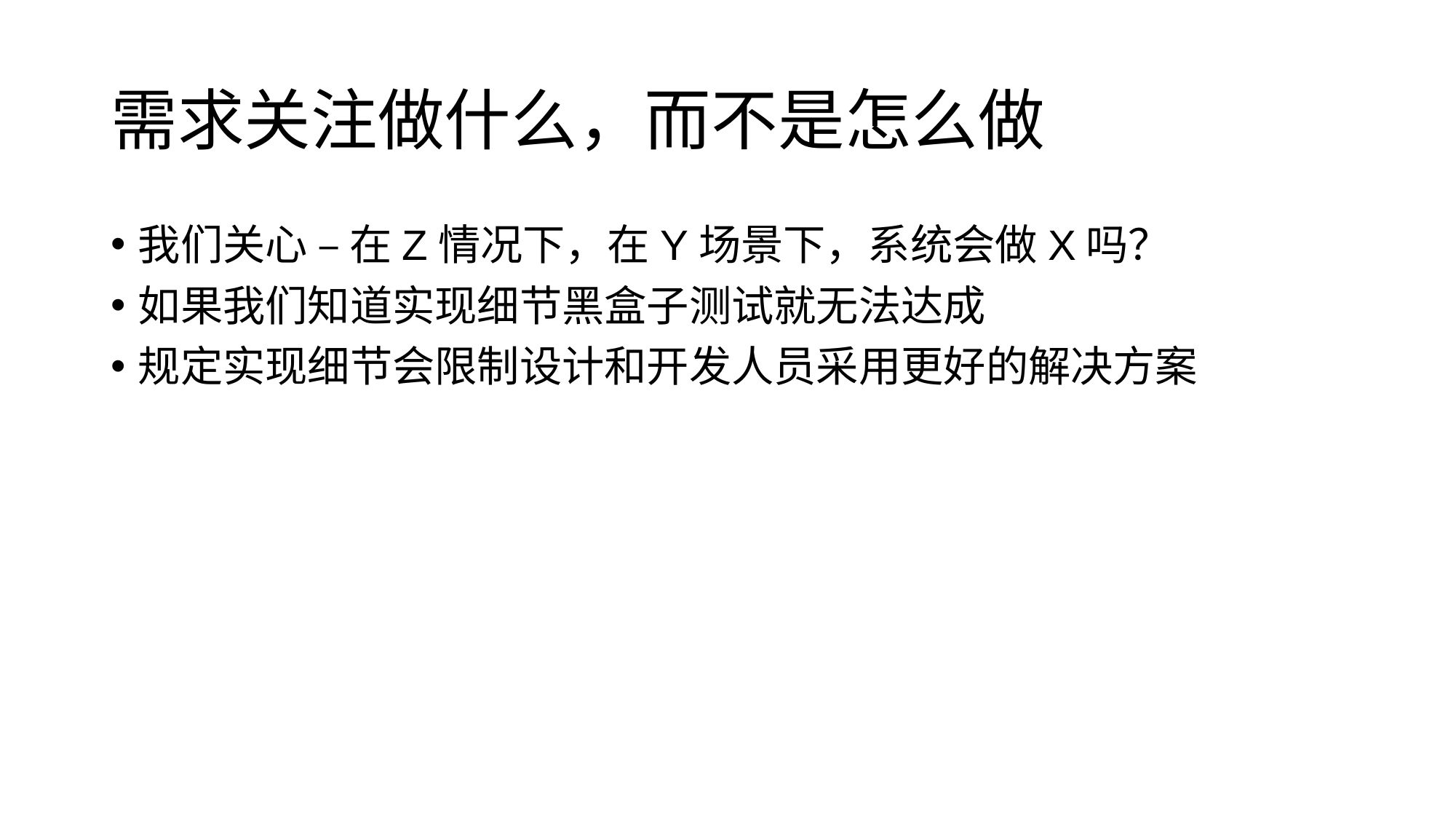

# 需求关注做什么，而不是怎么做
我们关心 – 在Z情况下，在Y场景下，系统会做X吗？
如果我们知道实现细节黑盒子测试就无法达成
规定实现细节会限制设计和开发人员采用更好的解决方案